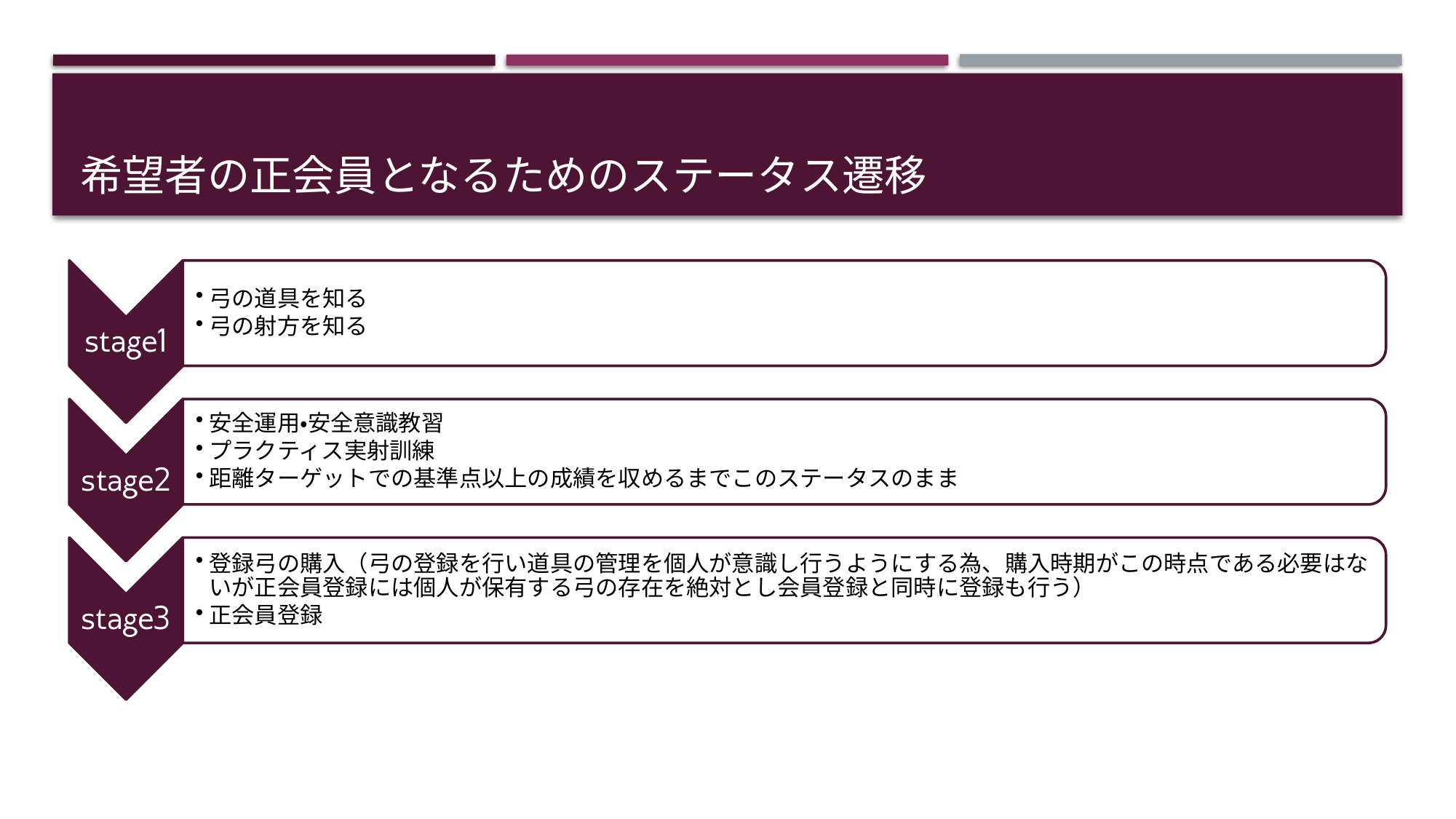

# 希望者の正会員となるためのステータス遷移
stage1
弓の道具を知る
弓の射方を知る
stage2
安全運用・安全意識教習
プラクティス実射訓練
距離ターゲットでの基準点以上の成績を収めるまでこのステータスのまま
stage3
登録弓の購入（弓の登録を行い道具の管理を個人が意識し行うようにする為、購入時期がこの時点である必要はないが正会員登録には個人が保有する弓の存在を絶対とし会員登録と同時に登録も行う）
正会員登録